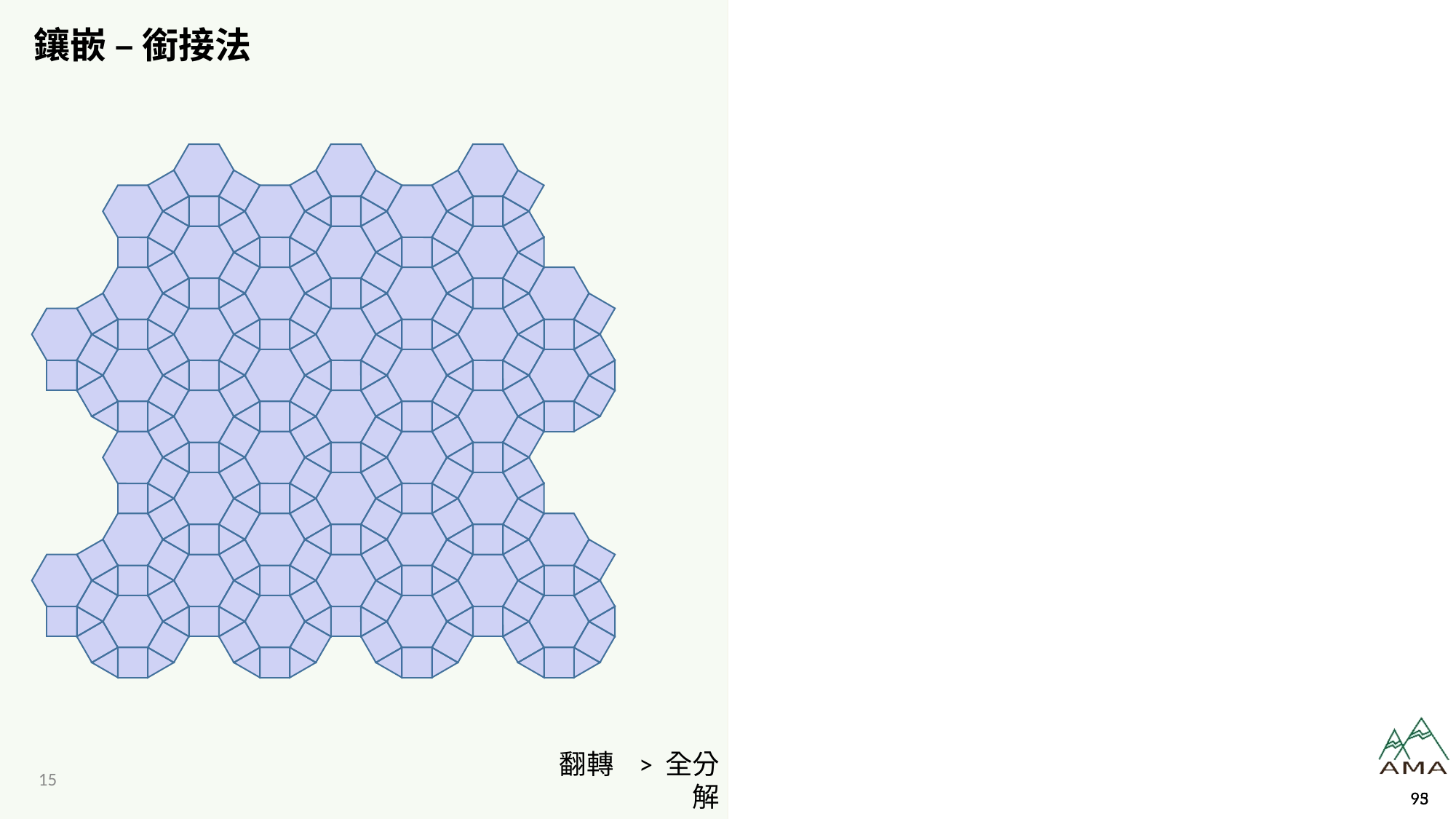

# 鑲嵌 – 銜接法

翻轉   > 全分解
93
95